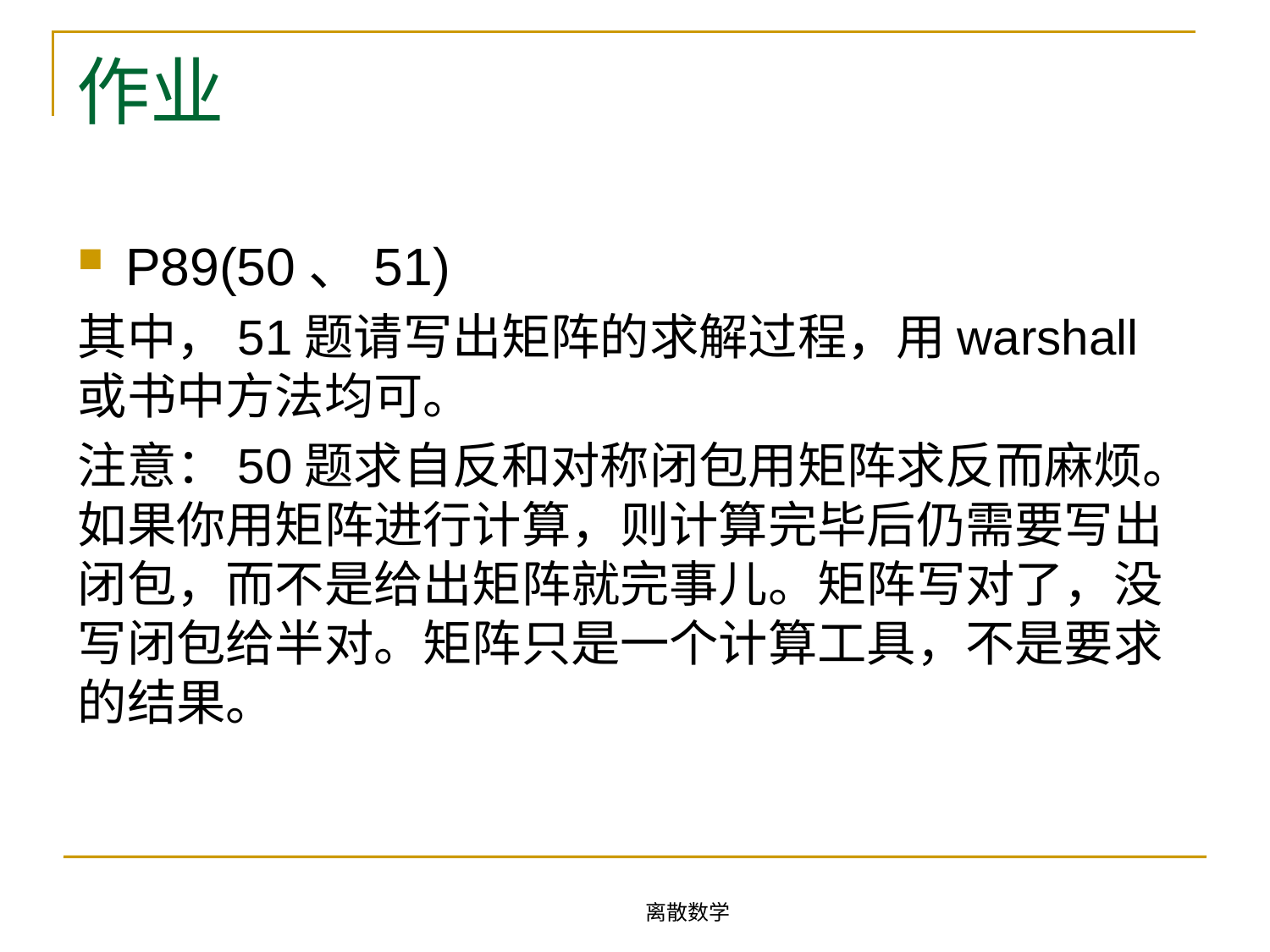

# 作业
P89(50、51)
其中，51题请写出矩阵的求解过程，用warshall或书中方法均可。
注意：50题求自反和对称闭包用矩阵求反而麻烦。如果你用矩阵进行计算，则计算完毕后仍需要写出闭包，而不是给出矩阵就完事儿。矩阵写对了，没写闭包给半对。矩阵只是一个计算工具，不是要求的结果。

离散数学
26